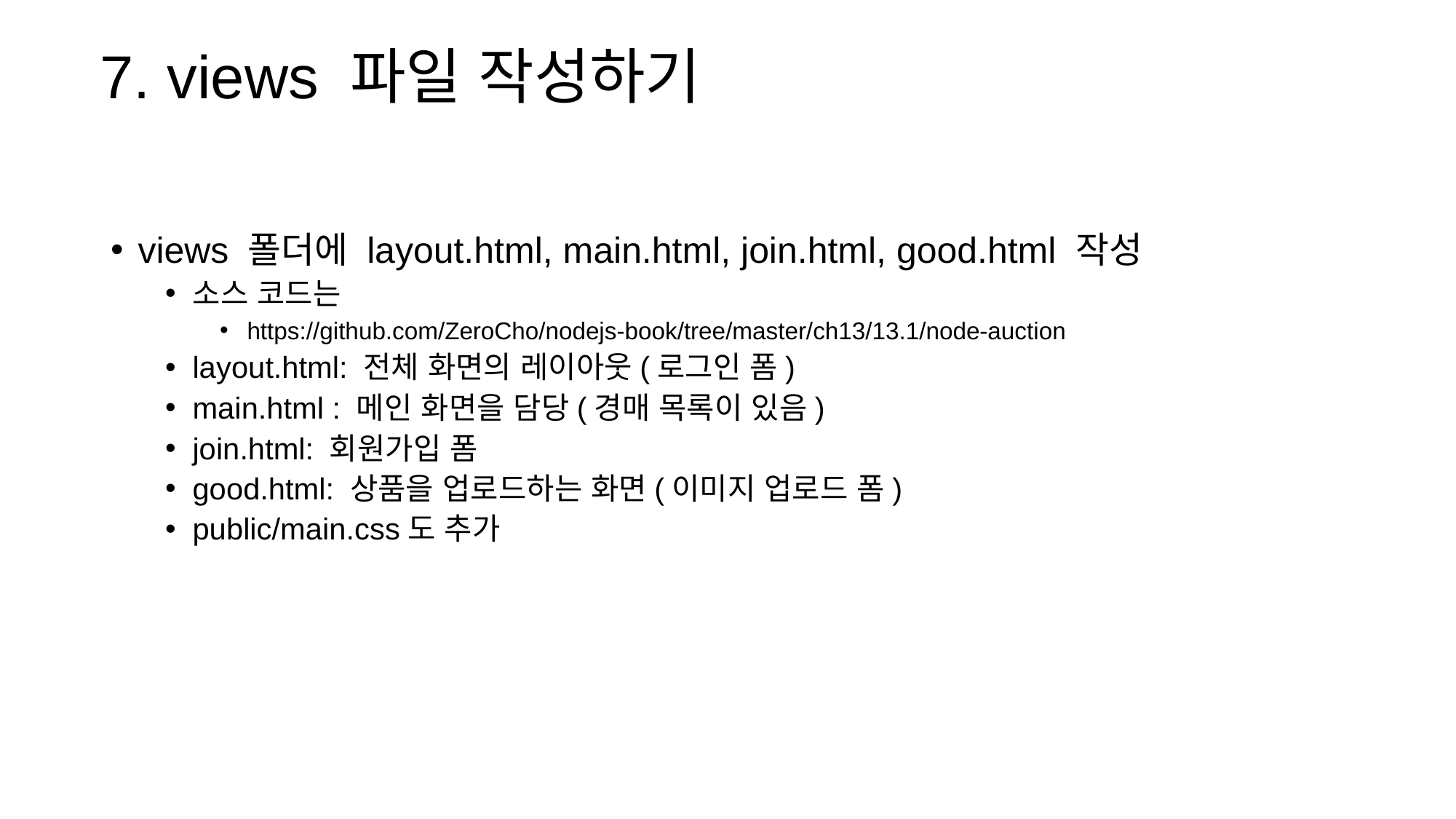

7. views 파일 작성하기
views 폴더에 layout.html, main.html, join.html, good.html 작성
소스 코드는
https://github.com/ZeroCho/nodejs-book/tree/master/ch13/13.1/node-auction
layout.html: 전체 화면의 레이아웃(로그인 폼)
main.html : 메인 화면을 담당(경매 목록이 있음)
join.html: 회원가입 폼
good.html: 상품을 업로드하는 화면(이미지 업로드 폼)
public/main.css도 추가